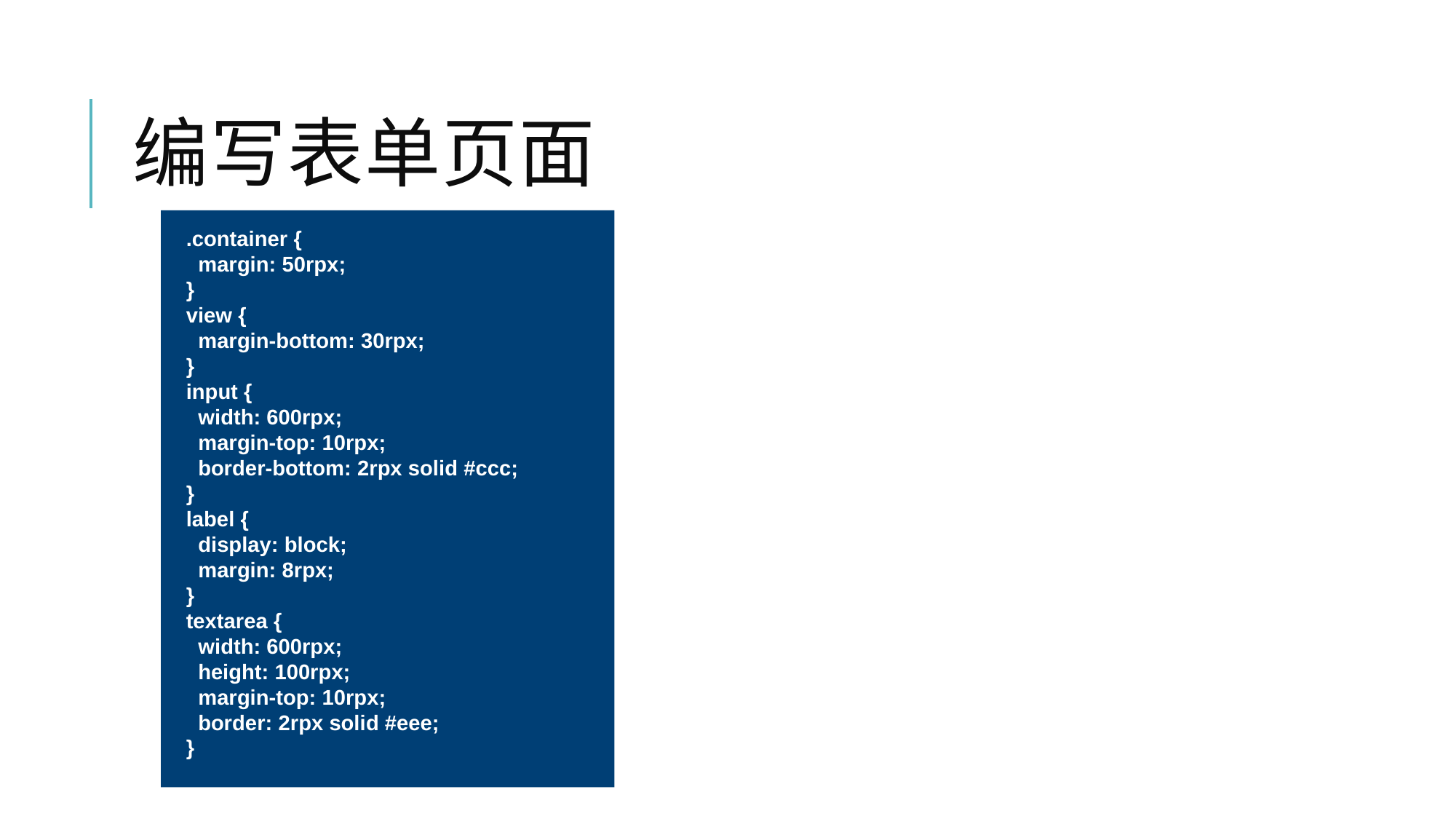

# 编写表单页面

.container {
  margin: 50rpx;
}
view {
  margin-bottom: 30rpx;
}
input {
  width: 600rpx;
  margin-top: 10rpx;
  border-bottom: 2rpx solid #ccc;
}
label {
  display: block;
  margin: 8rpx;
}
textarea {
  width: 600rpx;
  height: 100rpx;
  margin-top: 10rpx;
  border: 2rpx solid #eee;
}